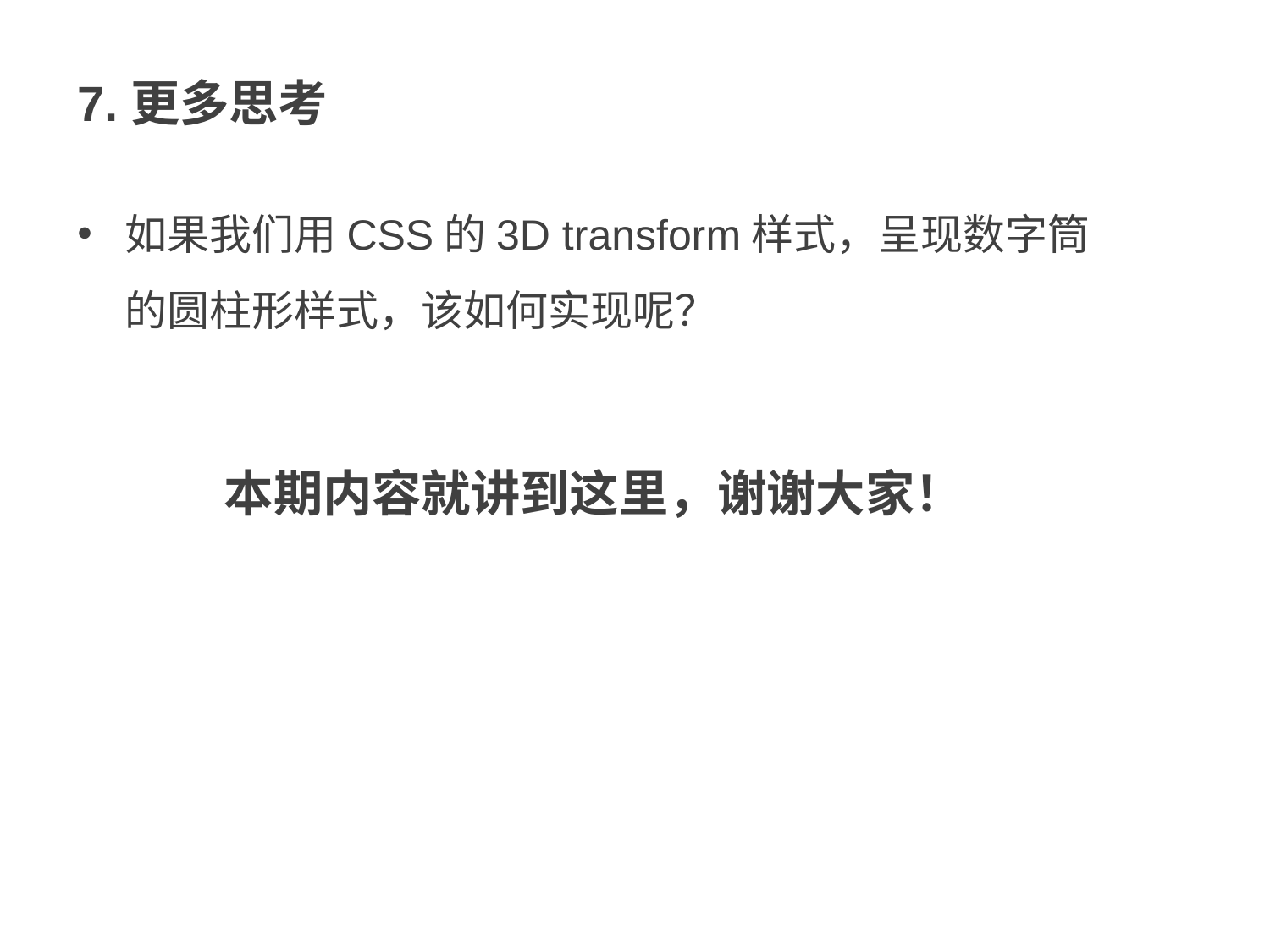

7.更多思考
如果我们用CSS的3D transform样式，呈现数字筒的圆柱形样式，该如何实现呢？
	本期内容就讲到这里，谢谢大家！